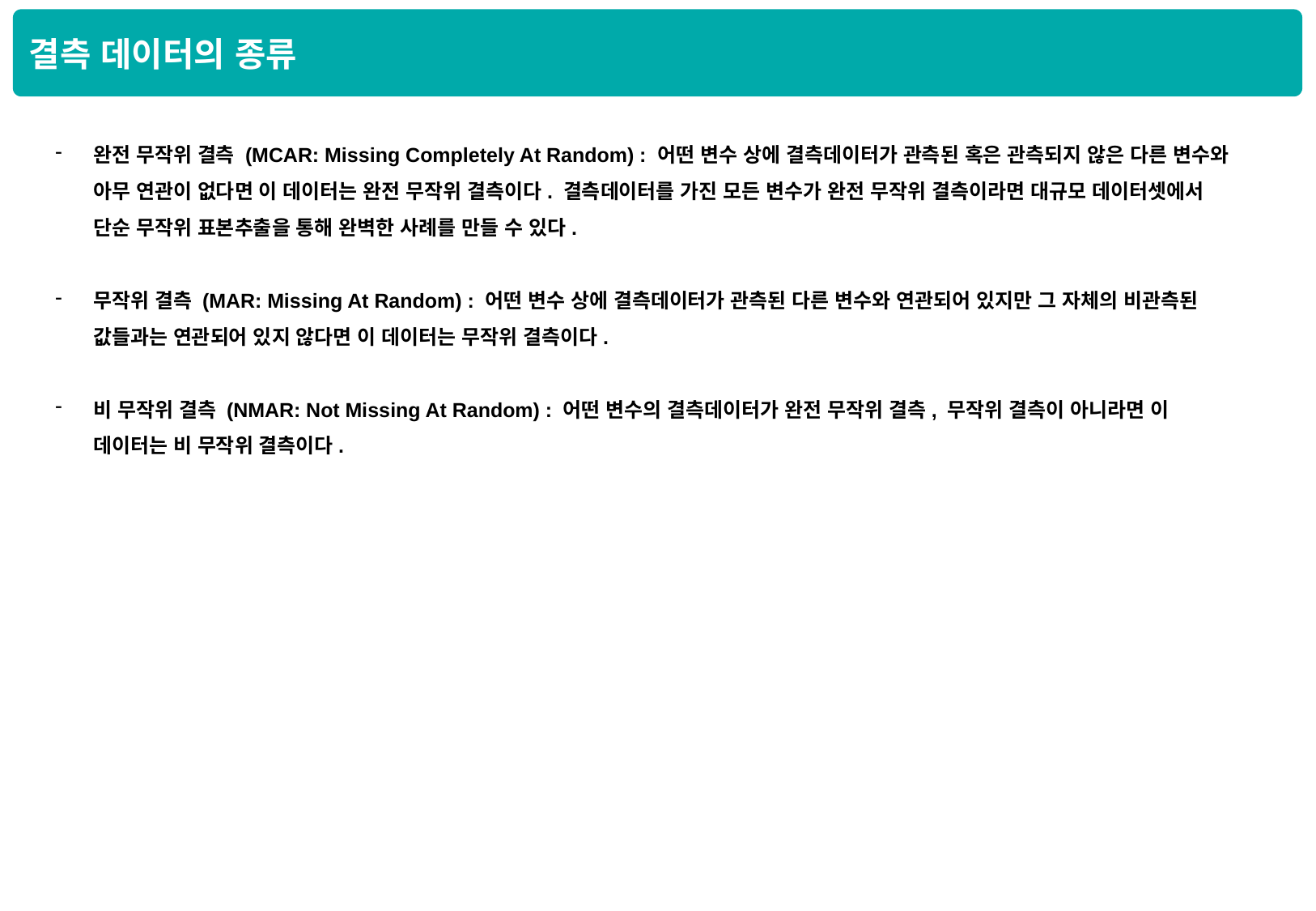

결측 데이터의 종류
완전 무작위 결측 (MCAR: Missing Completely At Random) : 어떤 변수 상에 결측데이터가 관측된 혹은 관측되지 않은 다른 변수와 아무 연관이 없다면 이 데이터는 완전 무작위 결측이다. 결측데이터를 가진 모든 변수가 완전 무작위 결측이라면 대규모 데이터셋에서 단순 무작위 표본추출을 통해 완벽한 사례를 만들 수 있다.

무작위 결측 (MAR: Missing At Random) : 어떤 변수 상에 결측데이터가 관측된 다른 변수와 연관되어 있지만 그 자체의 비관측된 값들과는 연관되어 있지 않다면 이 데이터는 무작위 결측이다.

비 무작위 결측 (NMAR: Not Missing At Random) : 어떤 변수의 결측데이터가 완전 무작위 결측, 무작위 결측이 아니라면 이 데이터는 비 무작위 결측이다.

https://tensorflow.blog/%EB%A8%B8%EC%8B%A0-%EB%9F%AC%EB%8B%9D%EC%9D%98-%EB%AA%A8%EB%8D%B8-%ED%8F%89%EA%B0%80%EC%99%80-%EB%AA%A8%EB%8D%B8-%EC%84%A0%ED%83%9D-%EC%95%8C%EA%B3%A0%EB%A6%AC%EC%A6%98-%EC%84%A0%ED%83%9D-1/